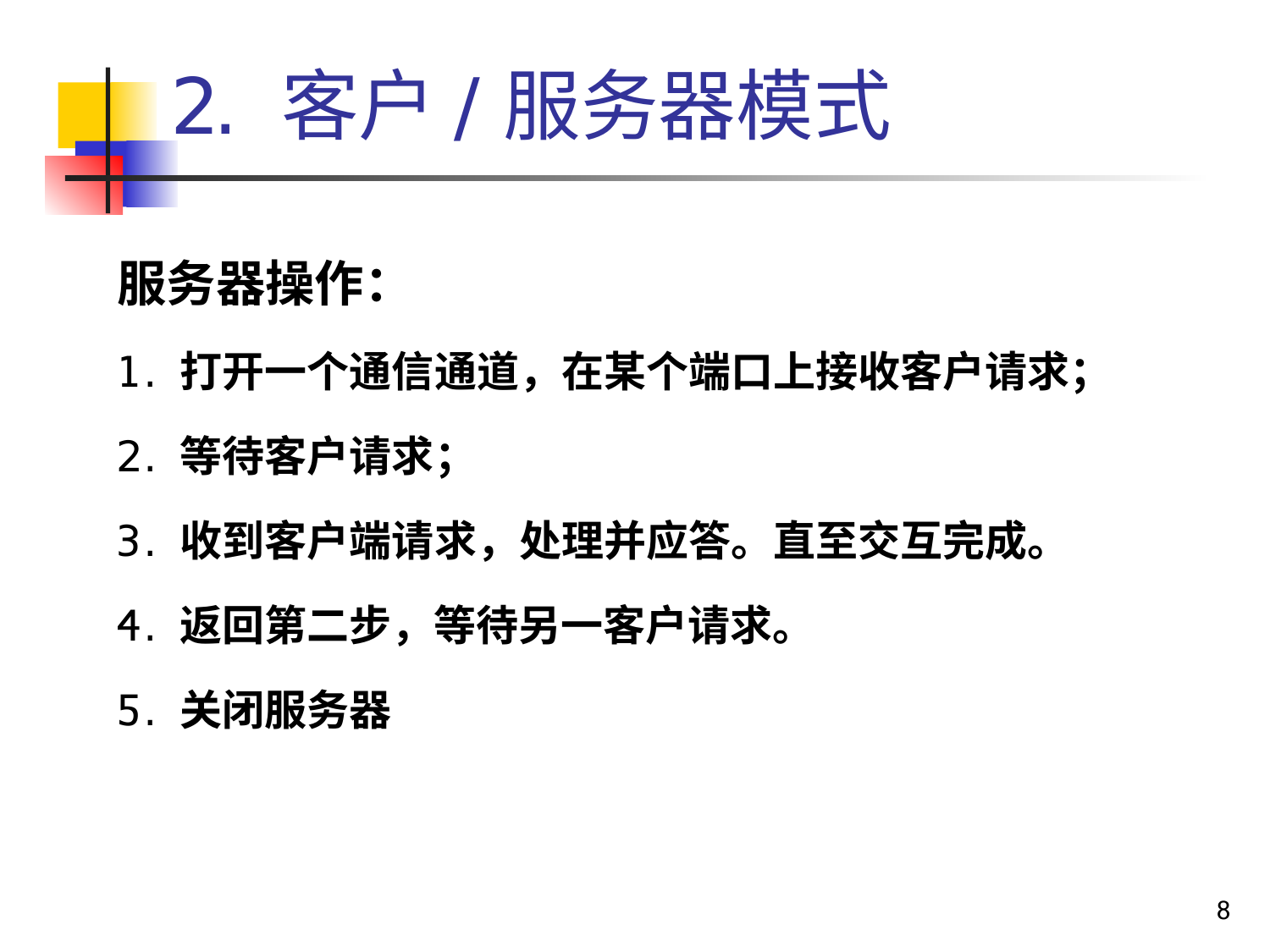

# 2. 客户/服务器模式
服务器操作：
1. 打开一个通信通道，在某个端口上接收客户请求；
2. 等待客户请求；
3. 收到客户端请求，处理并应答。直至交互完成。
4. 返回第二步，等待另一客户请求。
5. 关闭服务器
8